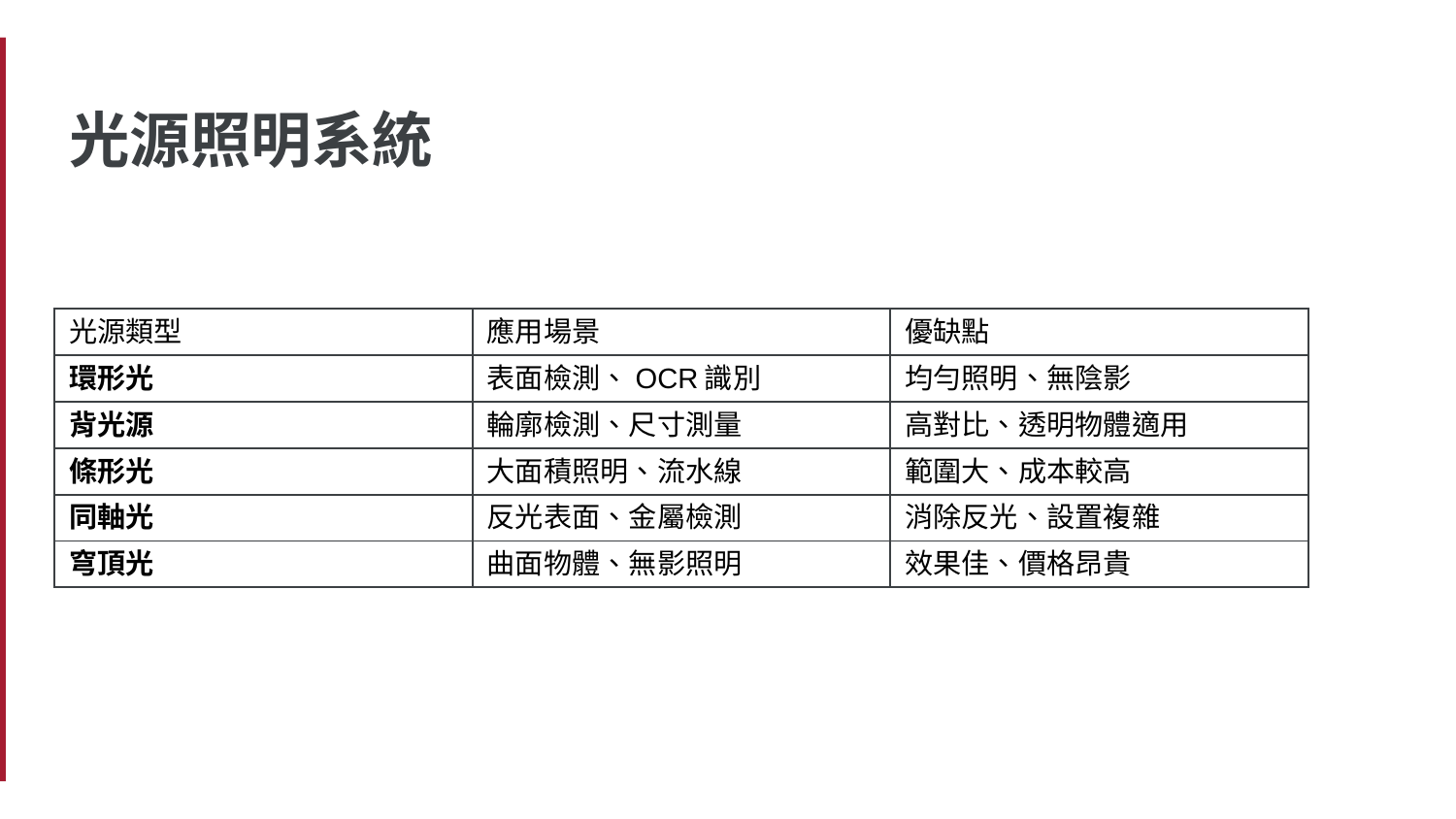

# 光源照明系統

| 光源類型 | 應用場景 | 優缺點 |
| --- | --- | --- |
| 環形光 | 表面檢測、OCR識別 | 均勻照明、無陰影 |
| 背光源 | 輪廓檢測、尺寸測量 | 高對比、透明物體適用 |
| 條形光 | 大面積照明、流水線 | 範圍大、成本較高 |
| 同軸光 | 反光表面、金屬檢測 | 消除反光、設置複雜 |
| 穹頂光 | 曲面物體、無影照明 | 效果佳、價格昂貴 |